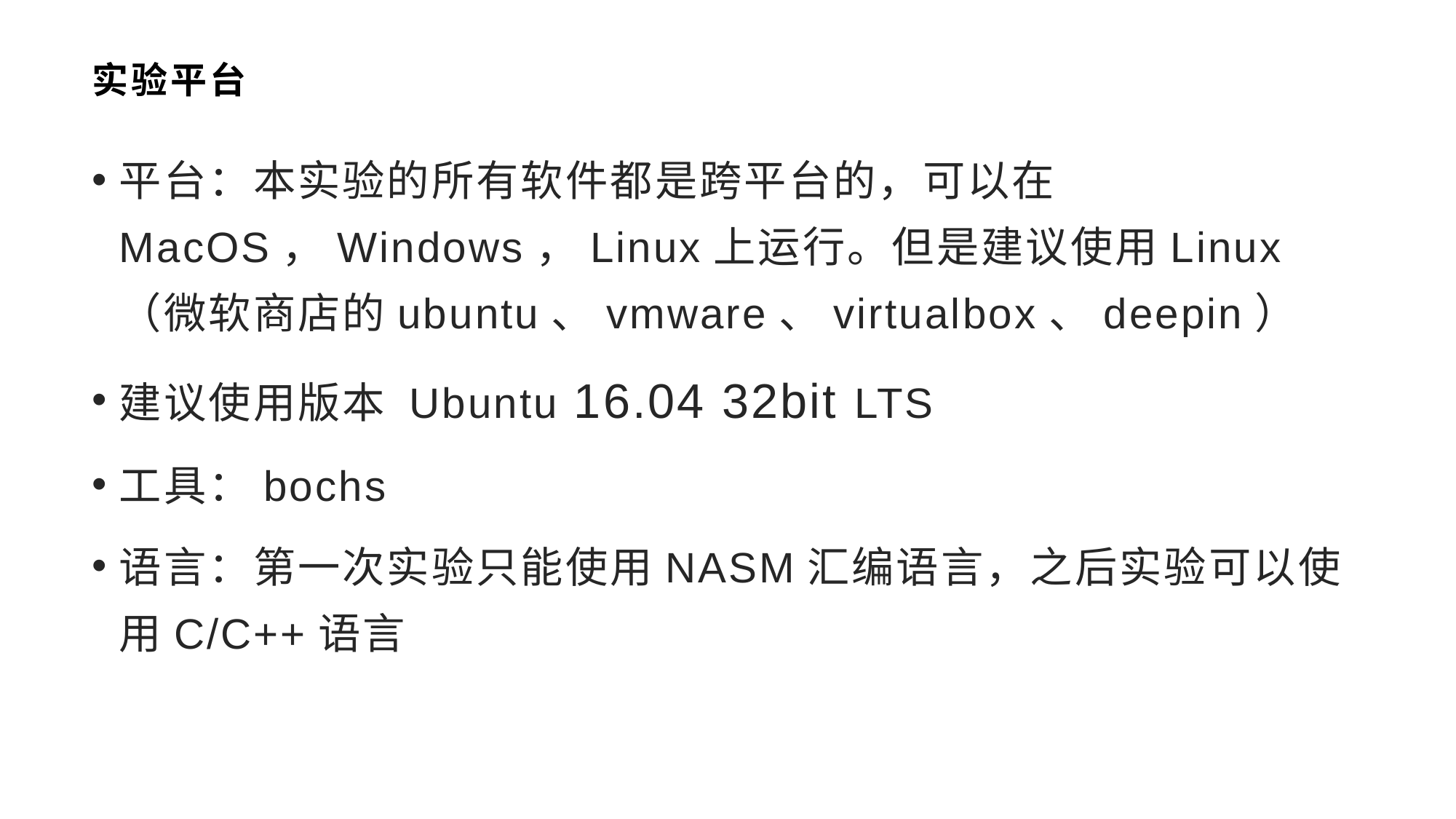

# 实验平台
平台：本实验的所有软件都是跨平台的，可以在MacOS，Windows，Linux上运行。但是建议使用Linux（微软商店的ubuntu、vmware、virtualbox、deepin）
建议使用版本 Ubuntu 16.04 32bit LTS
工具：bochs
语言：第一次实验只能使用NASM汇编语言，之后实验可以使用C/C++语言